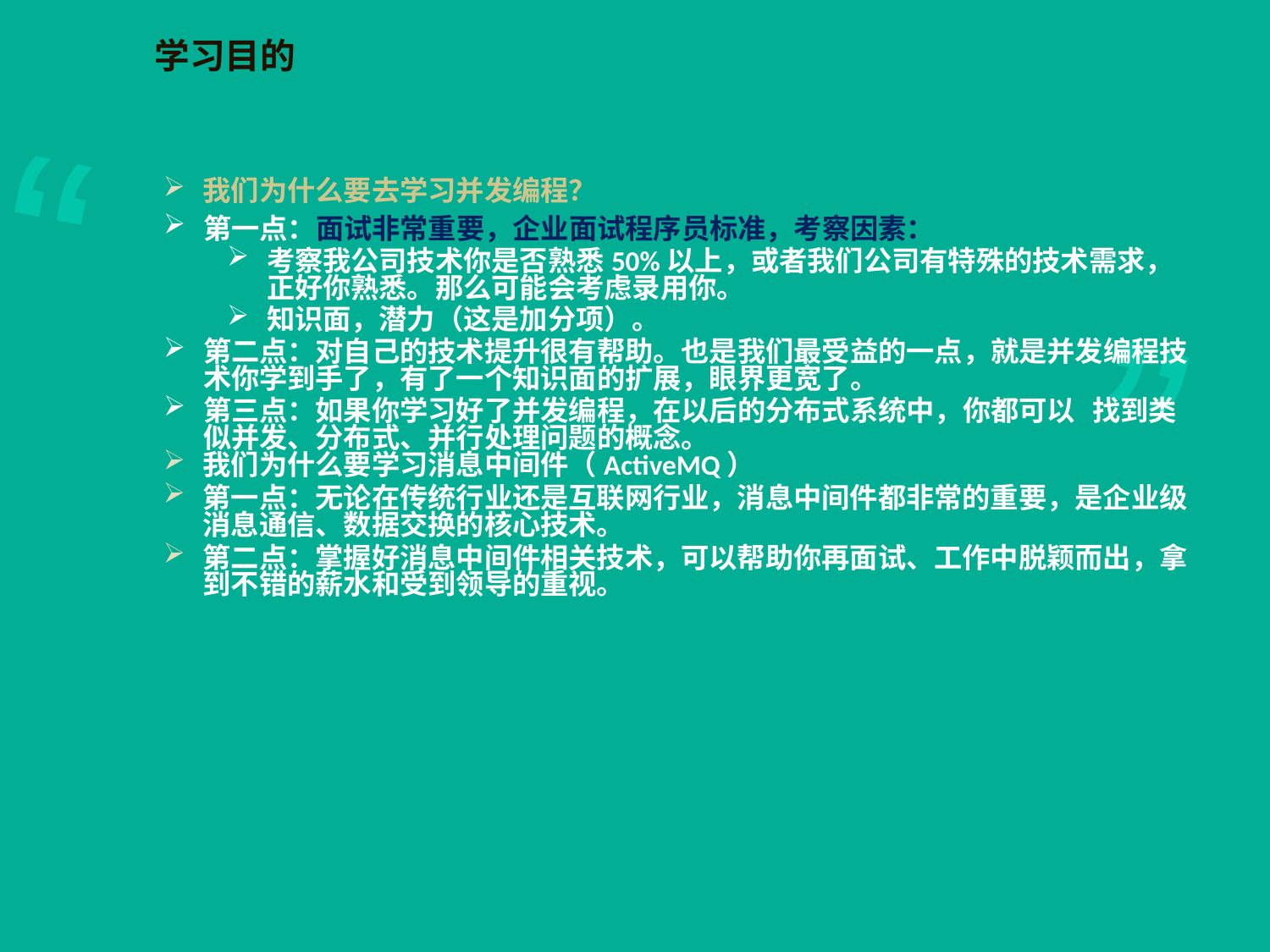

# 学习目的

我们为什么要去学习并发编程？
第一点：面试非常重要，企业面试程序员标准，考察因素：
考察我公司技术你是否熟悉50%以上，或者我们公司有特殊的技术需求，   正好你熟悉。那么可能会考虑录用你。
知识面，潜力（这是加分项）。
第二点：对自己的技术提升很有帮助。也是我们最受益的一点，就是并发编程技术你学到手了，有了一个知识面的扩展，眼界更宽了。
第三点：如果你学习好了并发编程，在以后的分布式系统中，你都可以	找到类似并发、分布式、并行处理问题的概念。
我们为什么要学习消息中间件（ActiveMQ）
第一点：无论在传统行业还是互联网行业，消息中间件都非常的重要，是企业级消息通信、数据交换的核心技术。
第二点：掌握好消息中间件相关技术，可以帮助你再面试、工作中脱颖而出，拿到不错的薪水和受到领导的重视。